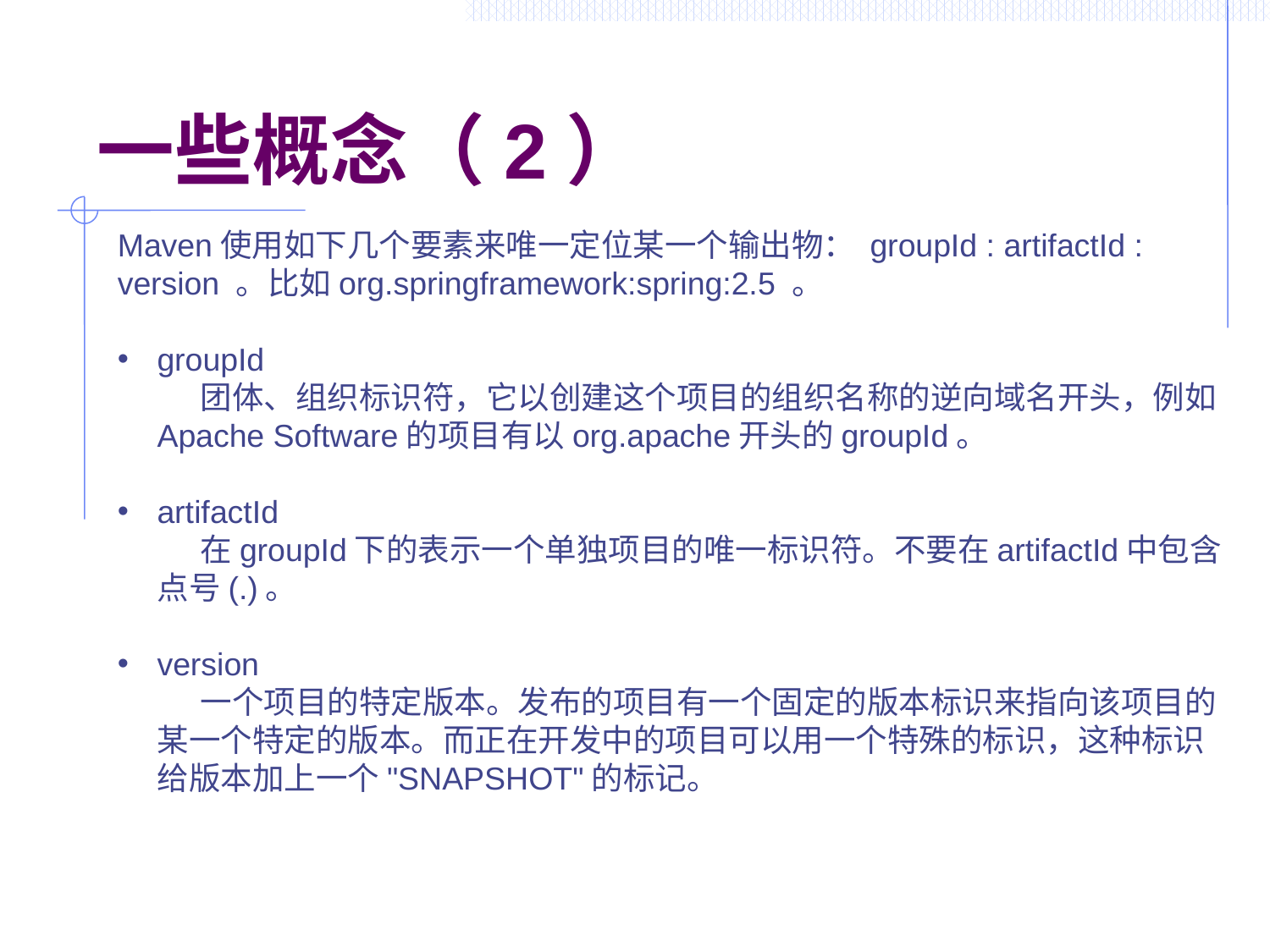

# 一些概念（2）
Maven使用如下几个要素来唯一定位某一个输出物： groupId : artifactId : version 。比如org.springframework:spring:2.5 。

groupId
    团体、组织标识符，它以创建这个项目的组织名称的逆向域名开头，例如Apache Software的项目有以org.apache开头的groupId。

artifactId
    在groupId下的表示一个单独项目的唯一标识符。不要在artifactId中包含点号(.)。

version
    一个项目的特定版本。发布的项目有一个固定的版本标识来指向该项目的某一个特定的版本。而正在开发中的项目可以用一个特殊的标识，这种标识给版本加上一个"SNAPSHOT"的标记。